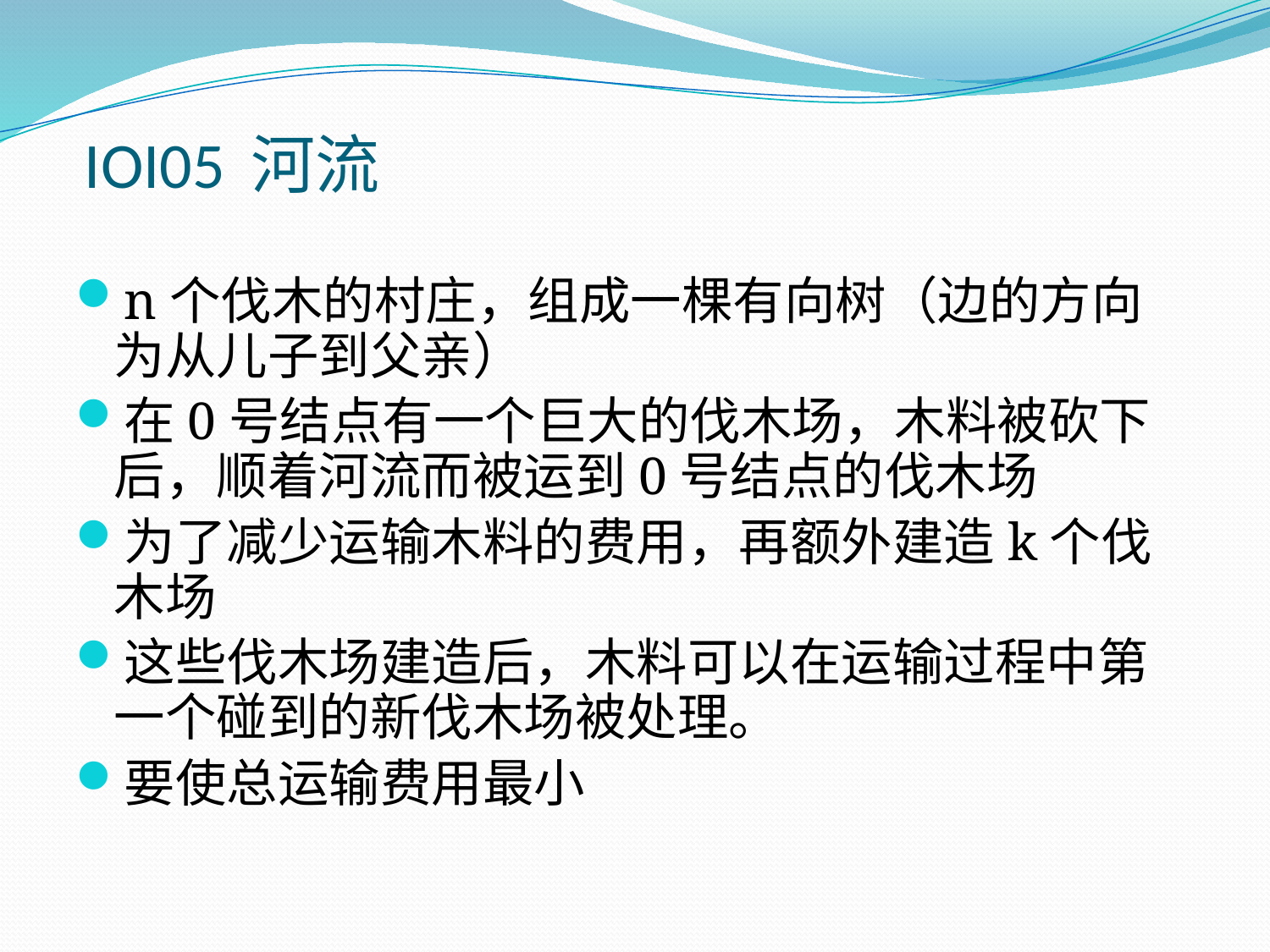

# IOI05 河流
n个伐木的村庄，组成一棵有向树（边的方向为从儿子到父亲）
在0号结点有一个巨大的伐木场，木料被砍下后，顺着河流而被运到0号结点的伐木场
为了减少运输木料的费用，再额外建造k个伐木场
这些伐木场建造后，木料可以在运输过程中第一个碰到的新伐木场被处理。
要使总运输费用最小